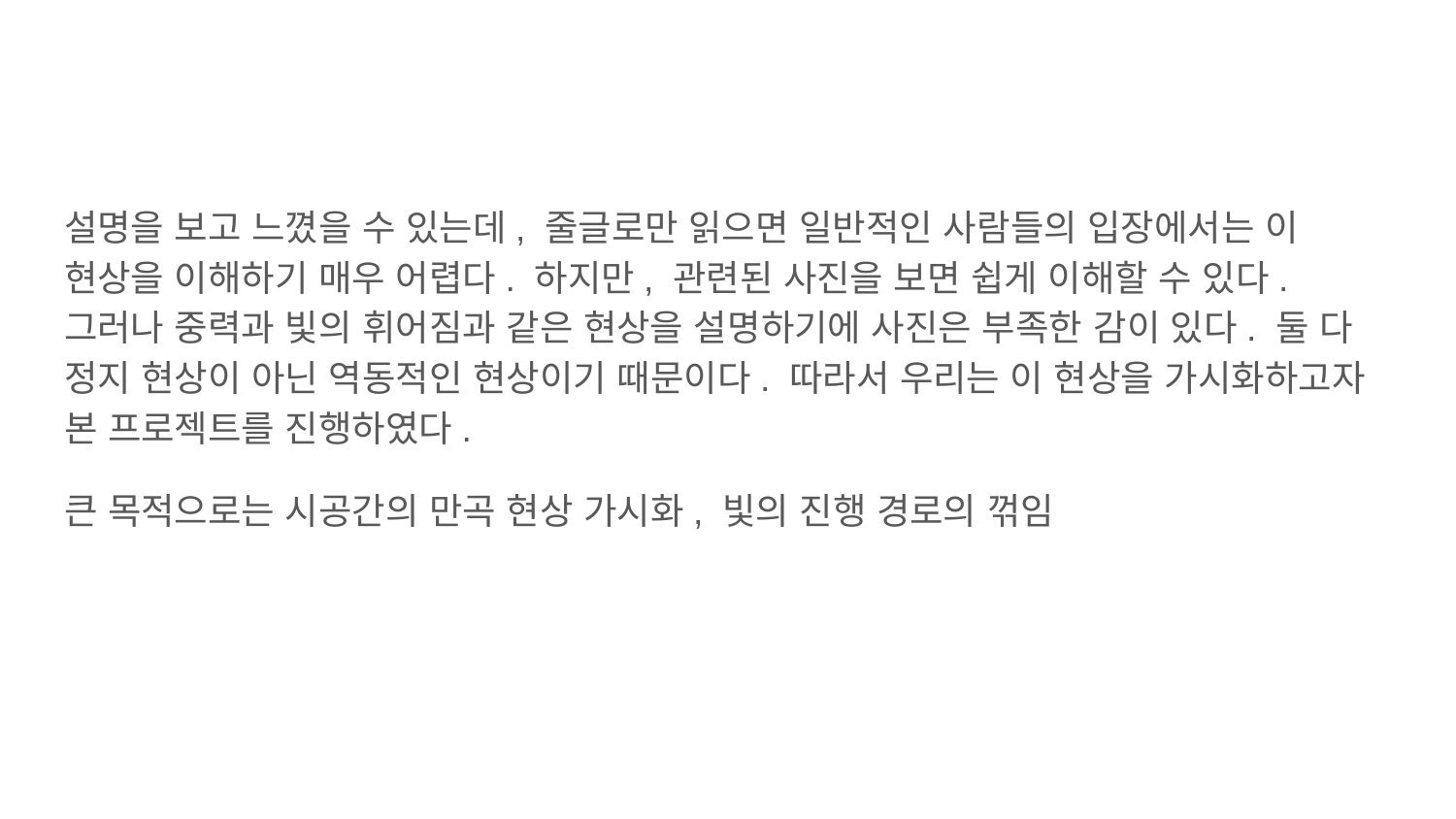

#
설명을 보고 느꼈을 수 있는데, 줄글로만 읽으면 일반적인 사람들의 입장에서는 이 현상을 이해하기 매우 어렵다. 하지만, 관련된 사진을 보면 쉽게 이해할 수 있다. 그러나 중력과 빛의 휘어짐과 같은 현상을 설명하기에 사진은 부족한 감이 있다. 둘 다 정지 현상이 아닌 역동적인 현상이기 때문이다. 따라서 우리는 이 현상을 가시화하고자 본 프로젝트를 진행하였다.
큰 목적으로는 시공간의 만곡 현상 가시화, 빛의 진행 경로의 꺾임